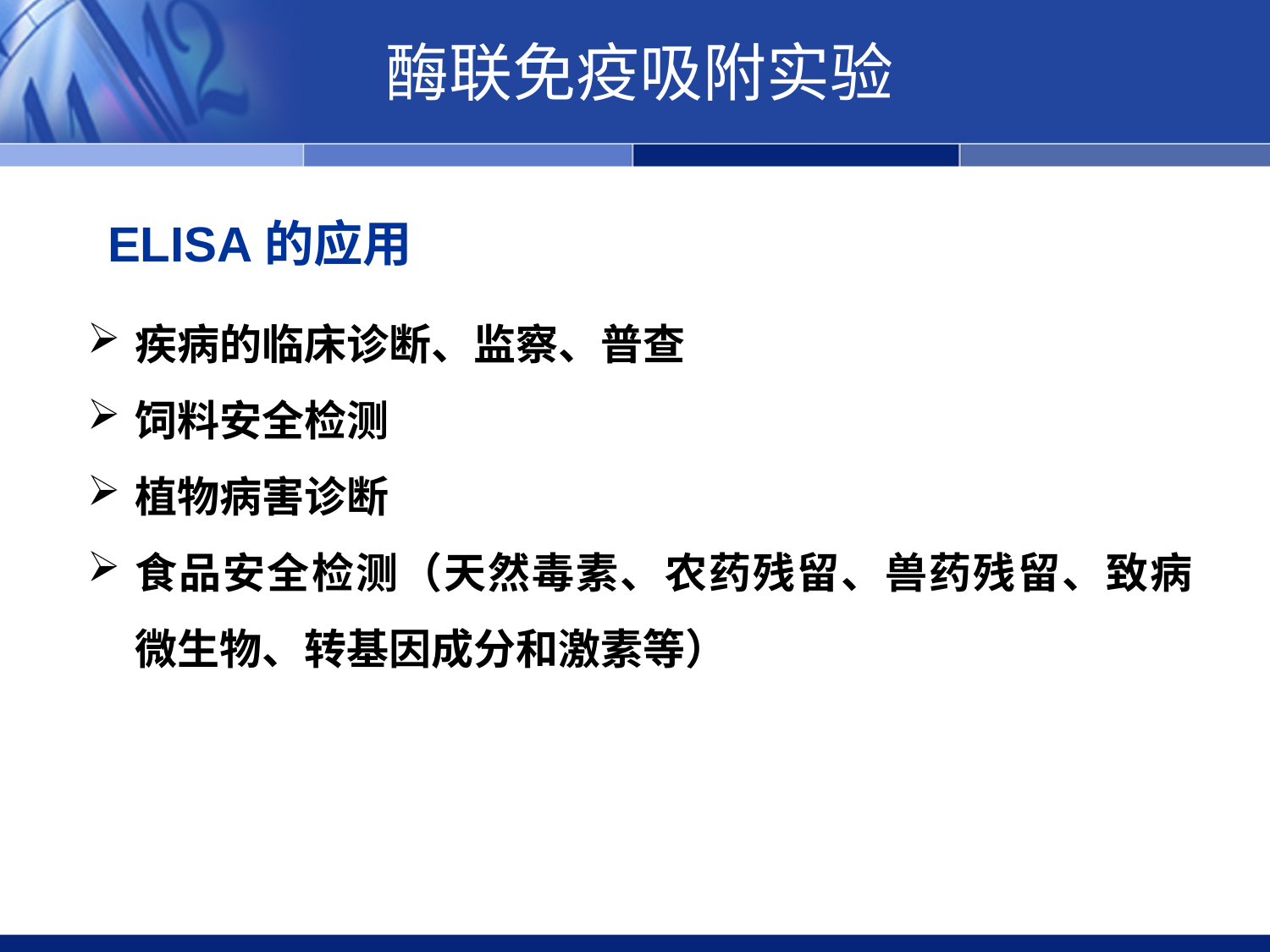

酶联免疫吸附实验
ELISA的应用
疾病的临床诊断、监察、普查
饲料安全检测
植物病害诊断
食品安全检测（天然毒素、农药残留、兽药残留、致病微生物、转基因成分和激素等）